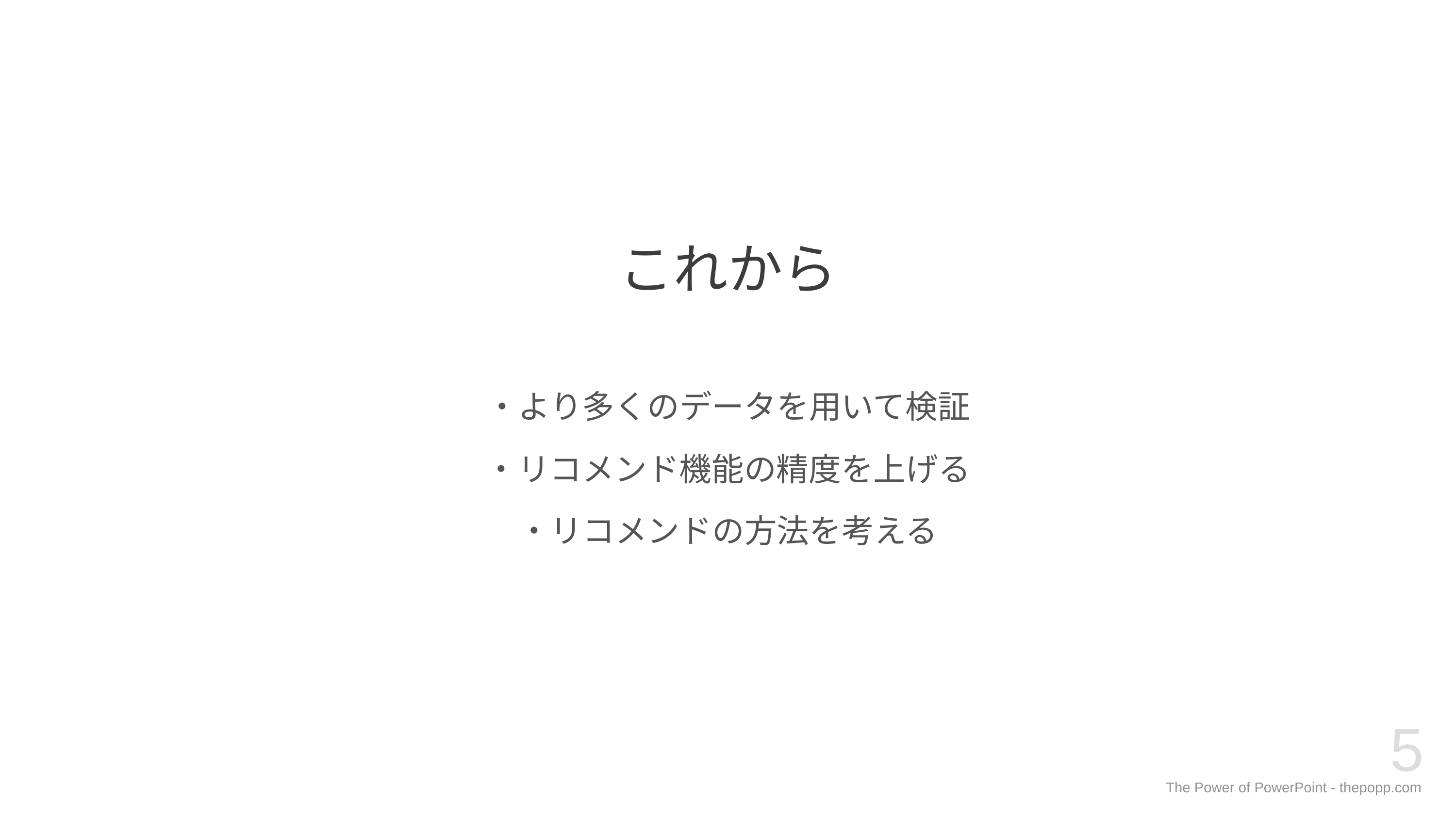

# これから
・より多くのデータを用いて検証
・リコメンド機能の精度を上げる
・リコメンドの方法を考える

5
The Power of PowerPoint - thepopp.com